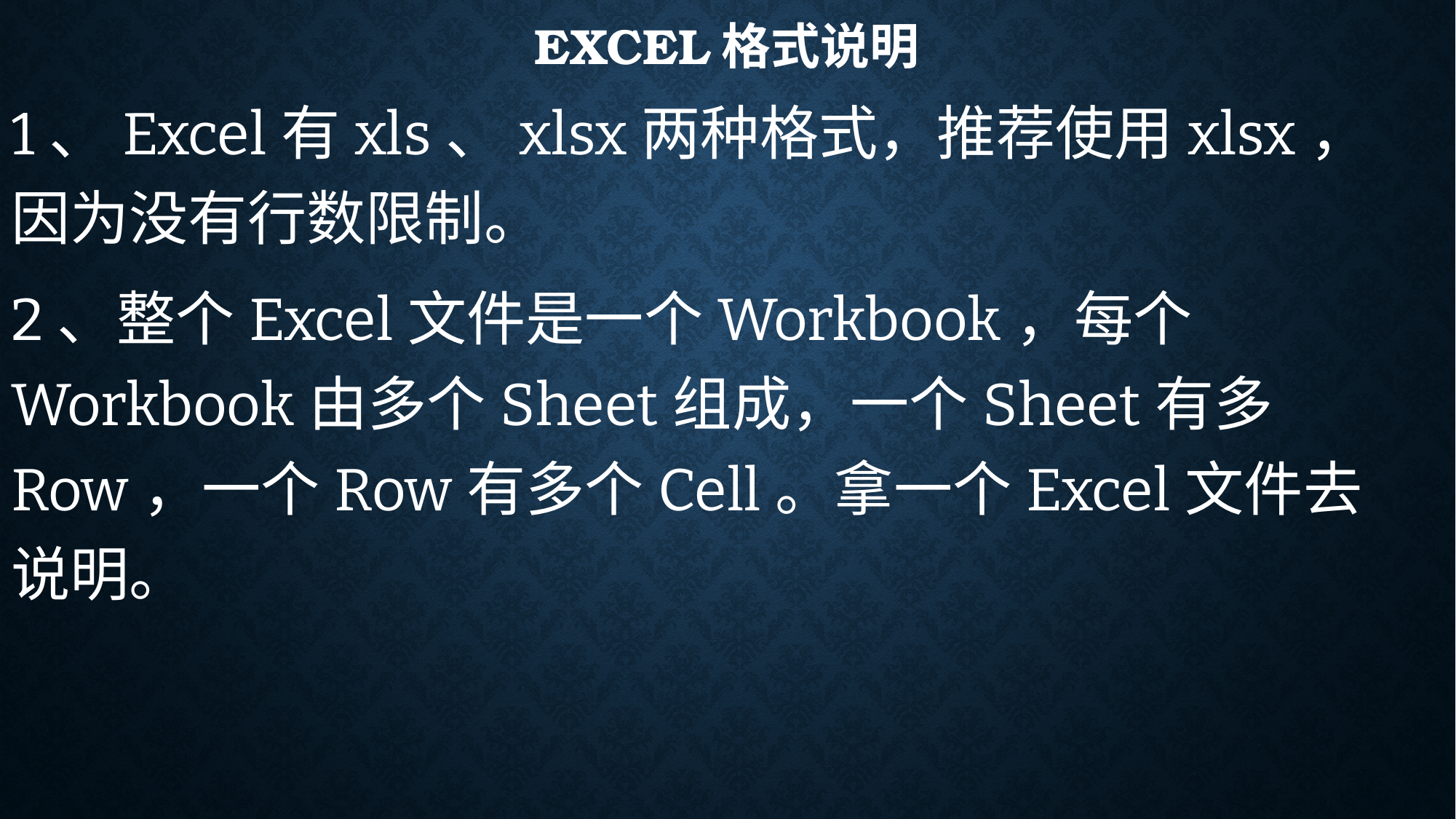

# Excel格式说明
1、Excel有xls、xlsx两种格式，推荐使用xlsx，因为没有行数限制。
2、整个Excel文件是一个Workbook，每个Workbook由多个Sheet组成，一个Sheet有多Row，一个Row有多个Cell。拿一个Excel文件去说明。